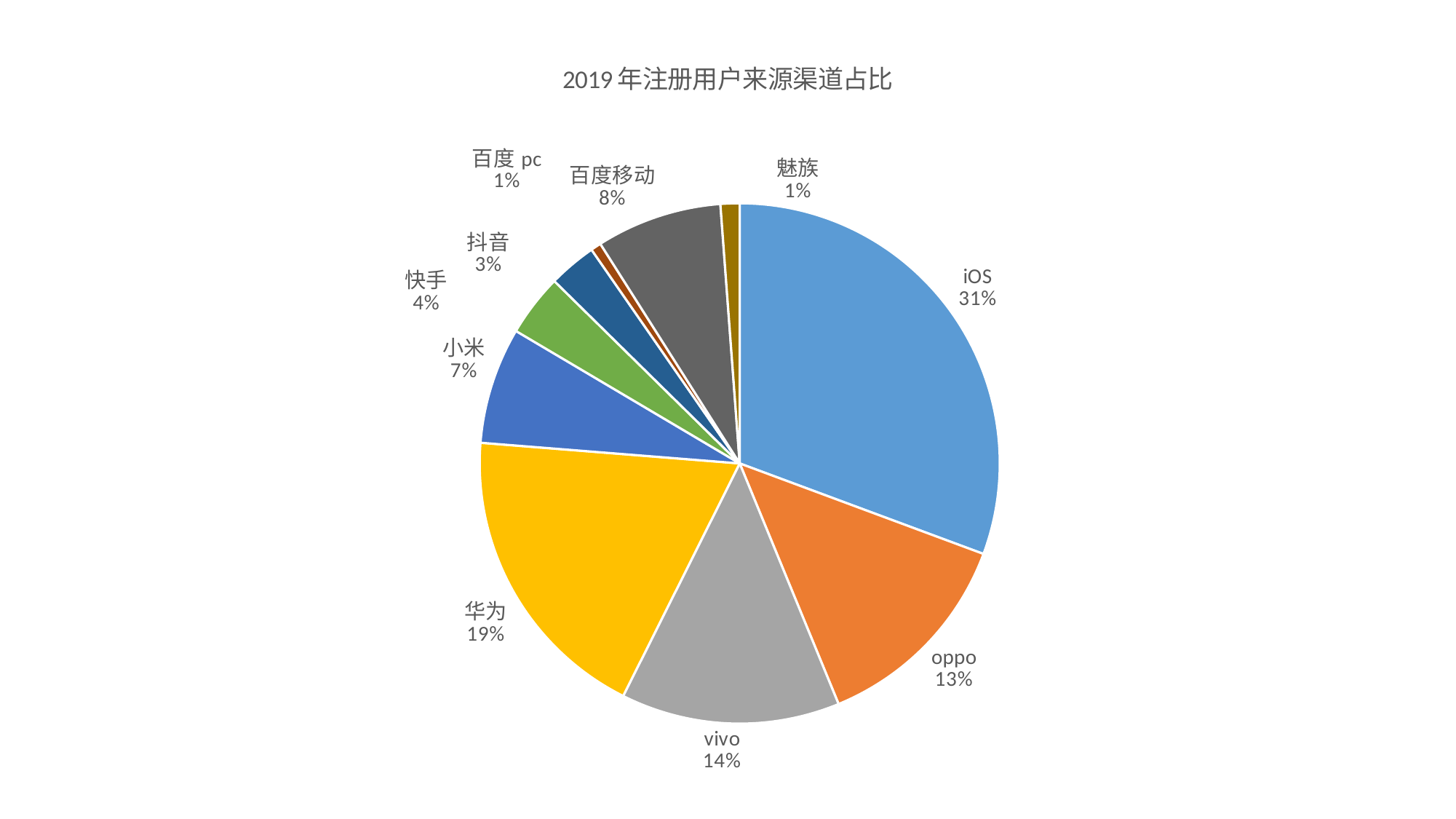

### Chart: 2019年注册用户来源渠道占比

| Category |  |
|---|---|
| iOS | 315339.0 |
| oppo | 135102.0 |
| vivo | 139952.0 |
| 华为 | 194095.0 |
| 小米 | 74423.0 |
| 快手 | 39705.0 |
| 抖音 | 30707.0 |
| 百度pc | 6648.0 |
| 百度移动 | 80433.0 |
| 魅族 | 12198.0 |